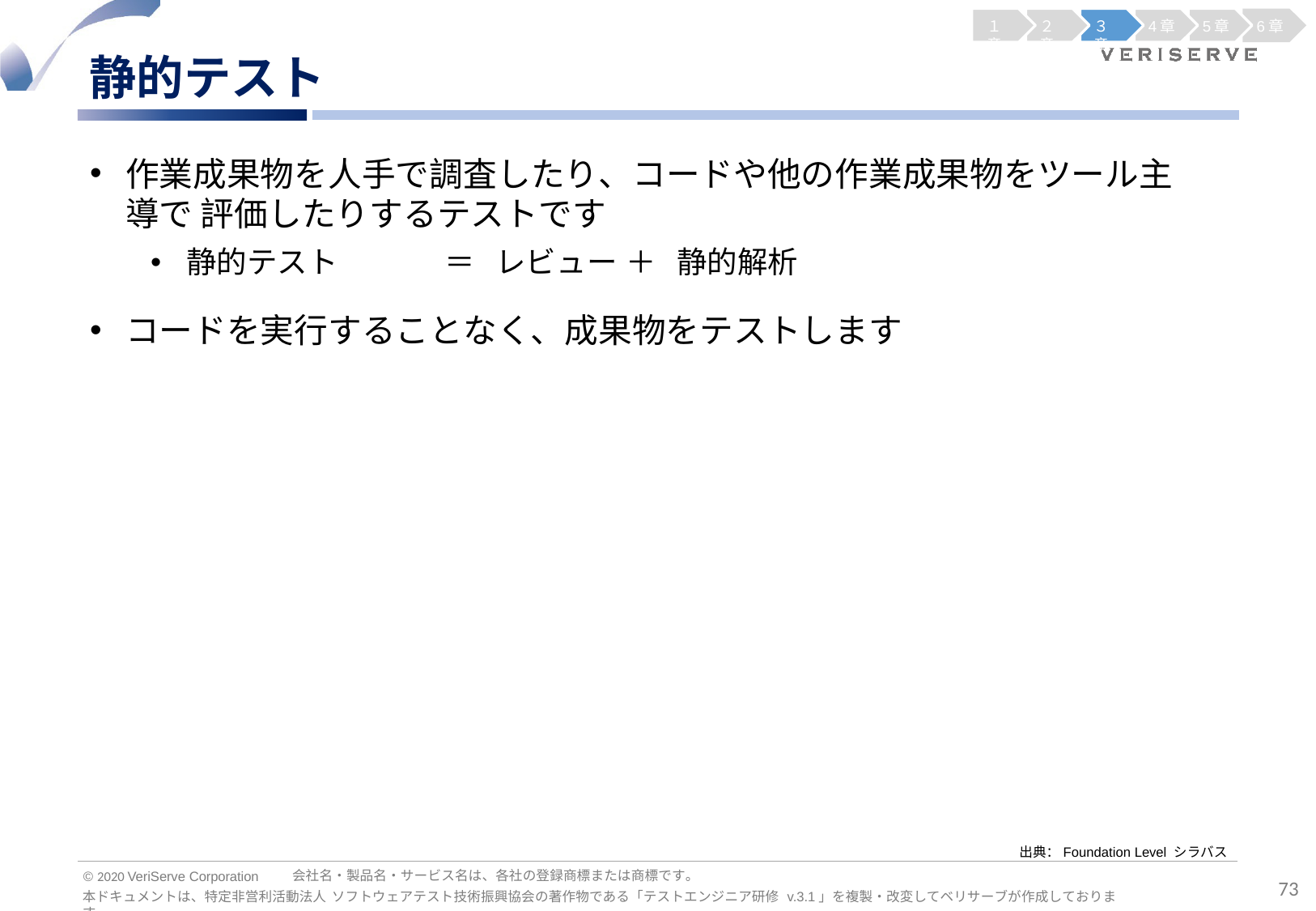

１章
２章
３章
4章
5章
6章
静的テスト

作業成果物を人手で調査したり、コードや他の作業成果物をツール主導で 評価したりするテストです
静的テスト	＝	レビュー	＋	静的解析

コードを実行することなく、成果物をテストします
出典：Foundation Level シラバス
会社名・製品名・サービス名は、各社の登録商標または商標です。
© 2020 VeriServe Corporation
73
本ドキュメントは、特定非営利活動法人 ソフトウェアテスト技術振興協会の著作物である「テストエンジニア研修 v.3.1」を複製・改変してベリサーブが作成しております。